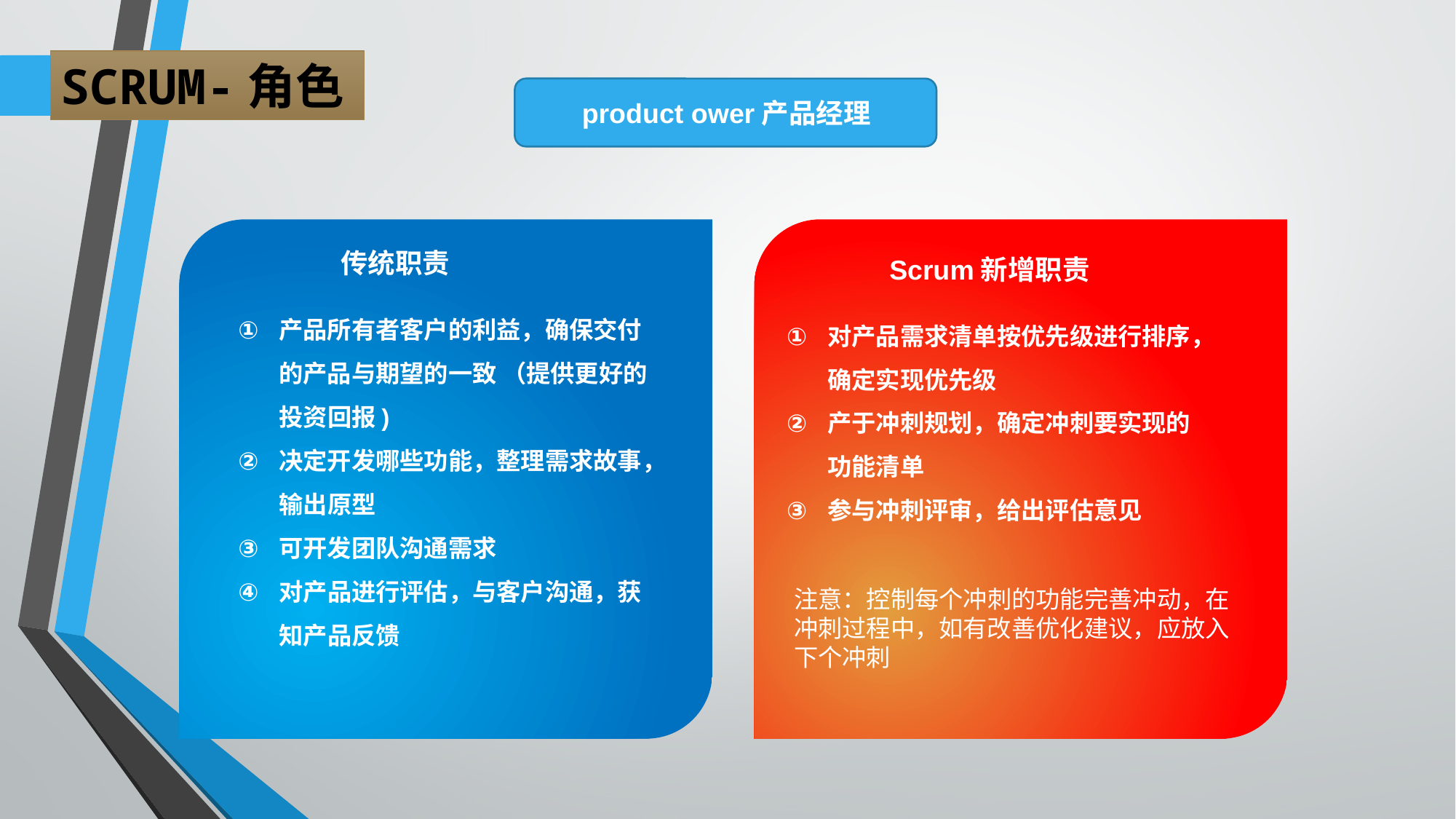

SCRUM-角色

 product ower产品经理

传统职责
Scrum新增职责
产品所有者客户的利益，确保交付的产品与期望的一致 （提供更好的投资回报)
决定开发哪些功能，整理需求故事，输出原型
可开发团队沟通需求
对产品进行评估，与客户沟通，获知产品反馈

对产品需求清单按优先级进行排序，确定实现优先级
产于冲刺规划，确定冲刺要实现的功能清单
参与冲刺评审，给出评估意见

注意：控制每个冲刺的功能完善冲动，在冲刺过程中，如有改善优化建议，应放入下个冲刺